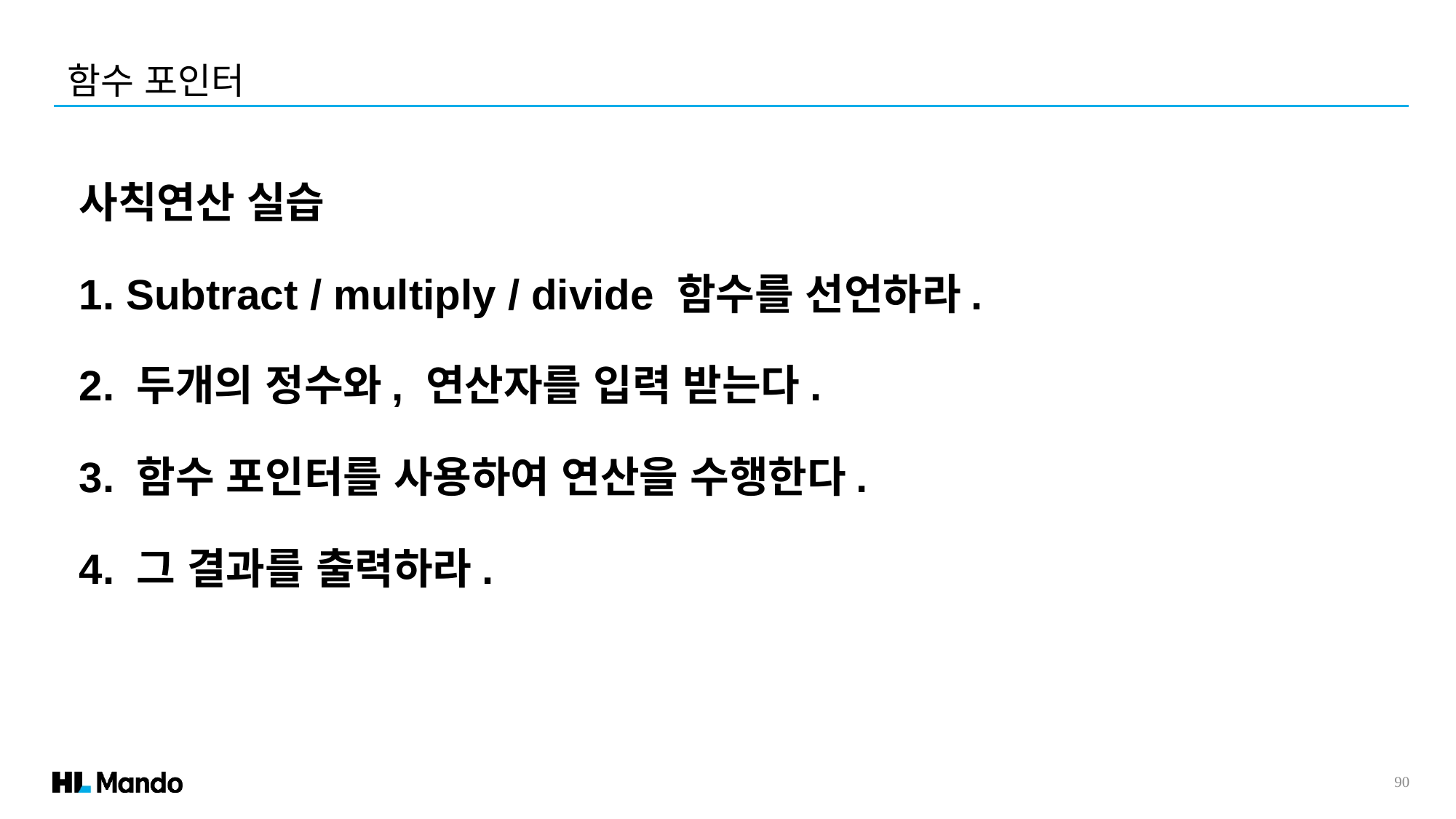

함수 포인터
사칙연산 실습
1. Subtract / multiply / divide 함수를 선언하라.
2. 두개의 정수와, 연산자를 입력 받는다.
3. 함수 포인터를 사용하여 연산을 수행한다.
4. 그 결과를 출력하라.
90